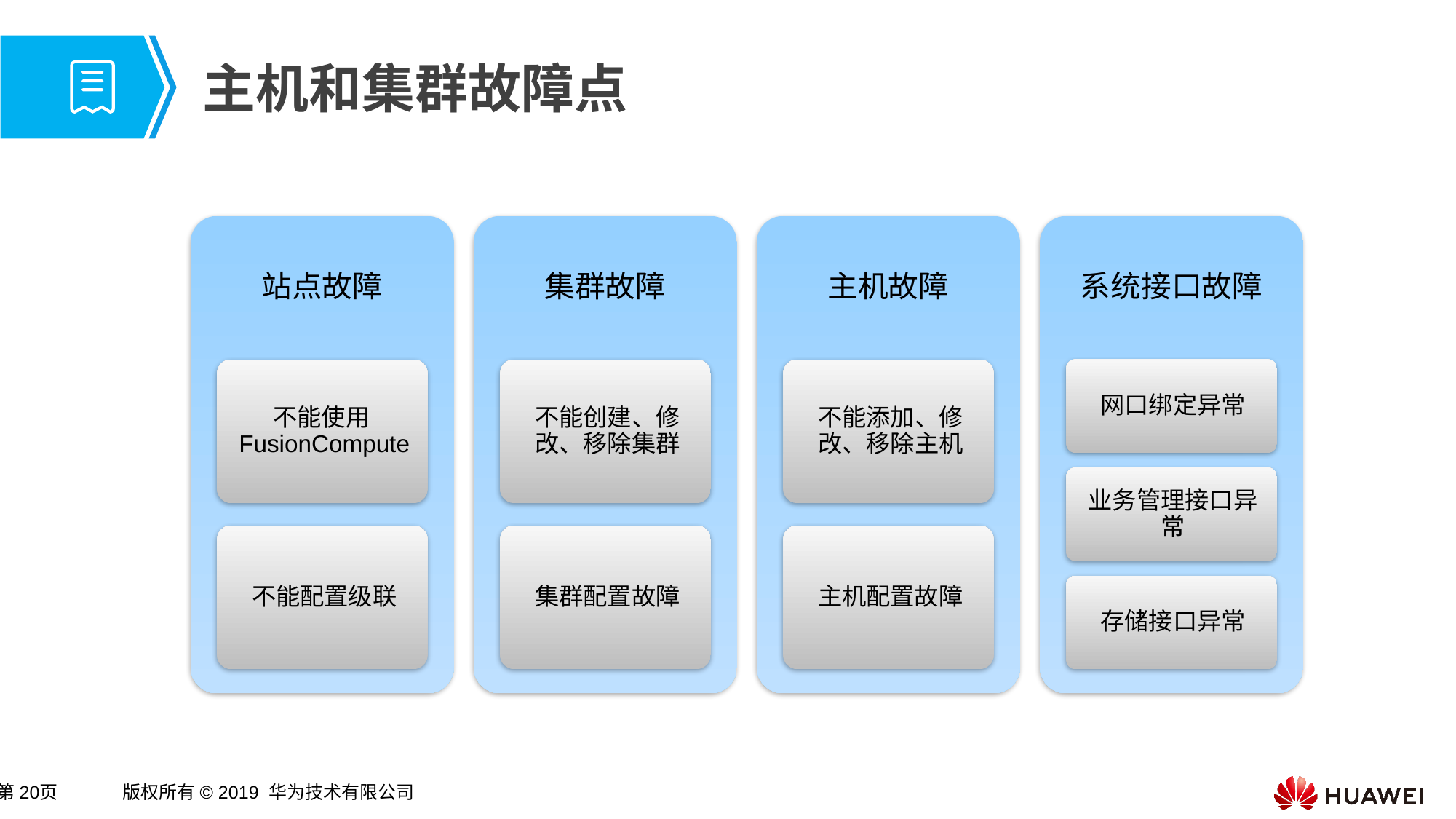

# 主机和集群故障点
站点故障
不能使用FusionCompute
不能配置级联
集群故障
不能创建、修改、移除集群
集群配置故障
主机故障
不能添加、修改、移除主机
主机配置故障
系统接口故障
网口绑定异常
业务管理接口异常
存储接口异常